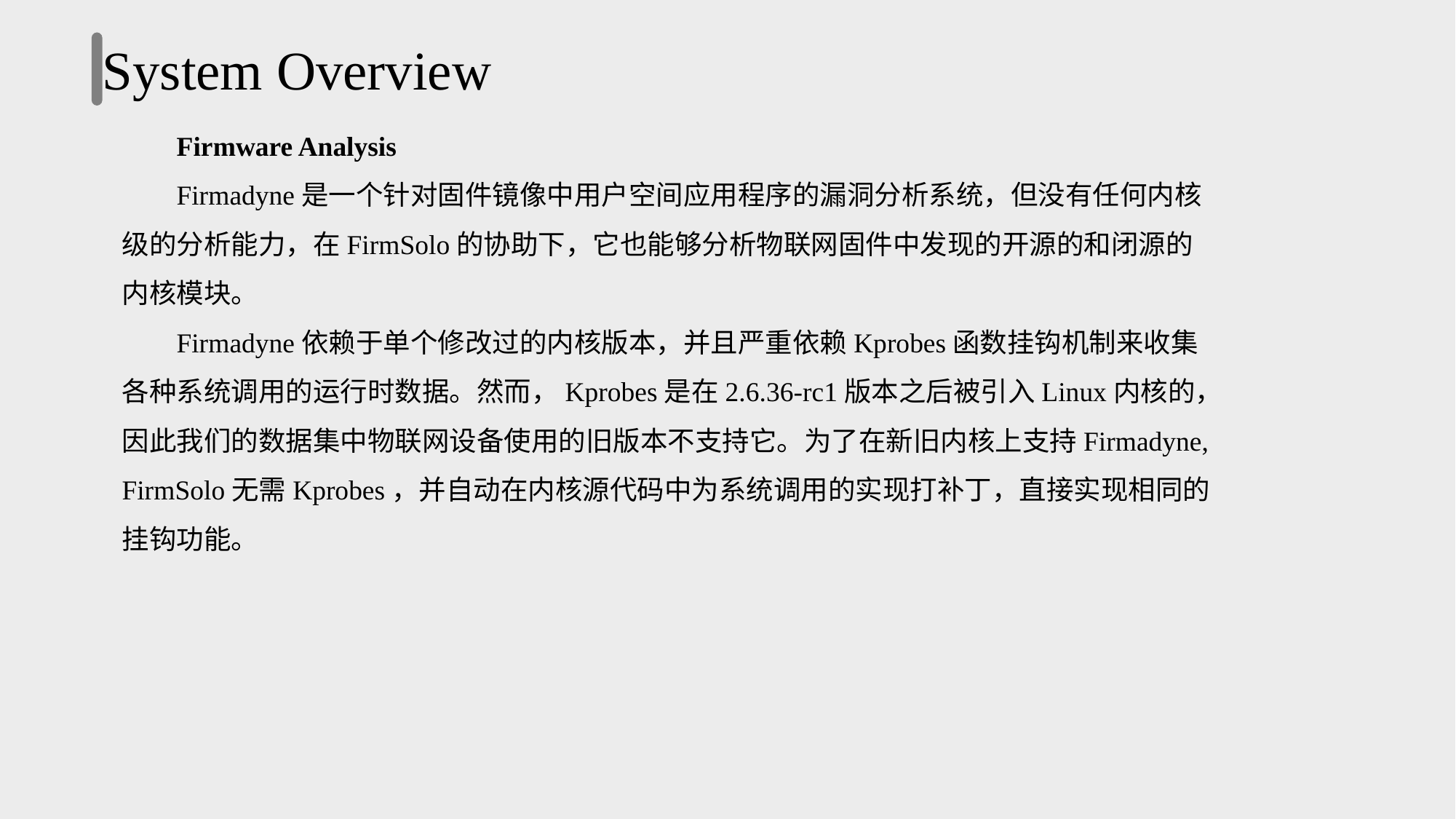

System Overview

Firmware Analysis
Firmadyne是一个针对固件镜像中用户空间应用程序的漏洞分析系统，但没有任何内核级的分析能力，在FirmSolo的协助下，它也能够分析物联网固件中发现的开源的和闭源的内核模块。
Firmadyne依赖于单个修改过的内核版本，并且严重依赖Kprobes函数挂钩机制来收集各种系统调用的运行时数据。然而，Kprobes是在2.6.36-rc1版本之后被引入Linux内核的，因此我们的数据集中物联网设备使用的旧版本不支持它。为了在新旧内核上支持Firmadyne, FirmSolo无需Kprobes，并自动在内核源代码中为系统调用的实现打补丁，直接实现相同的挂钩功能。